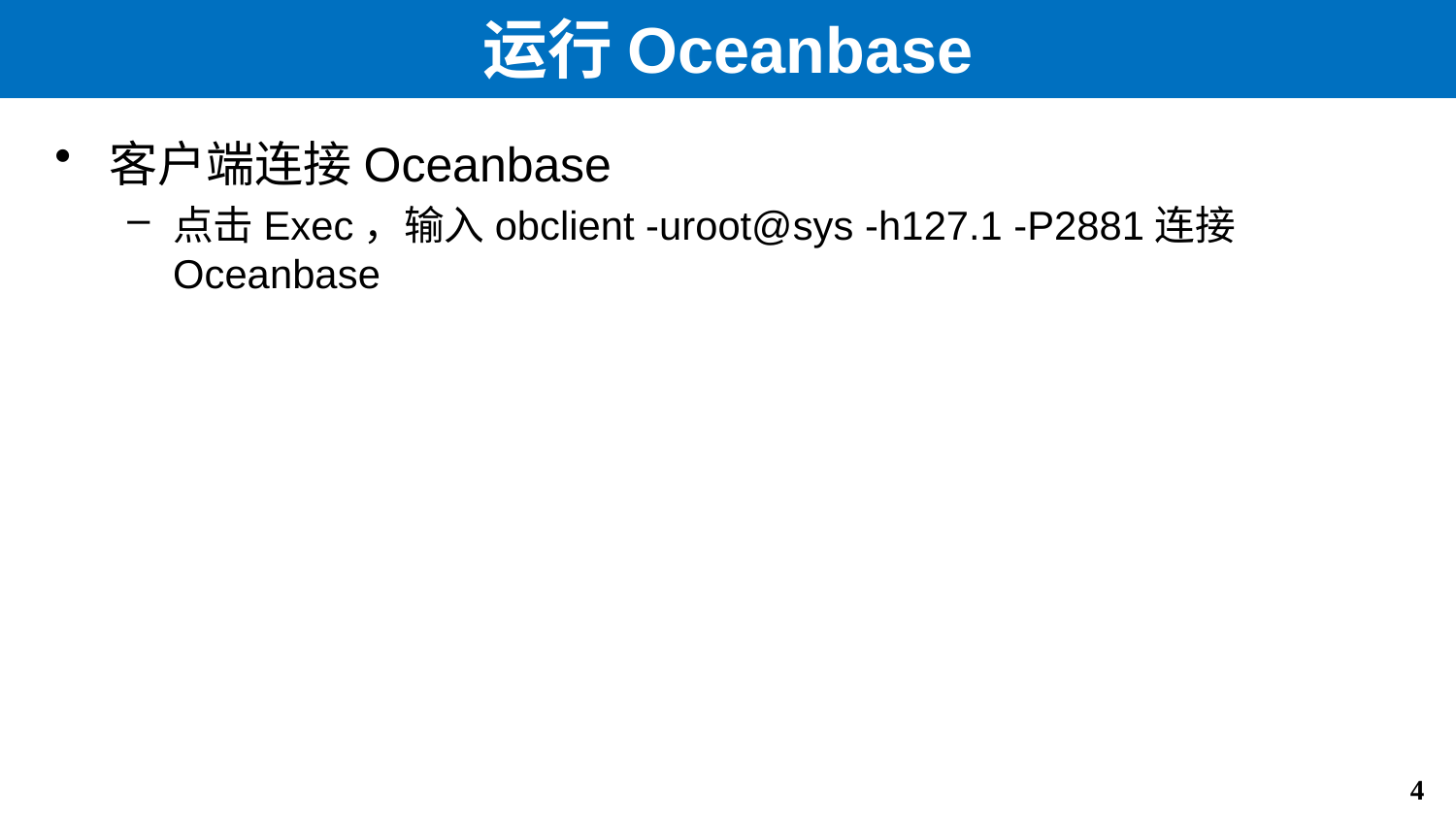

# 运行Oceanbase
客户端连接Oceanbase
点击Exec，输入obclient -uroot@sys -h127.1 -P2881连接Oceanbase

完成，可以进行后续实验